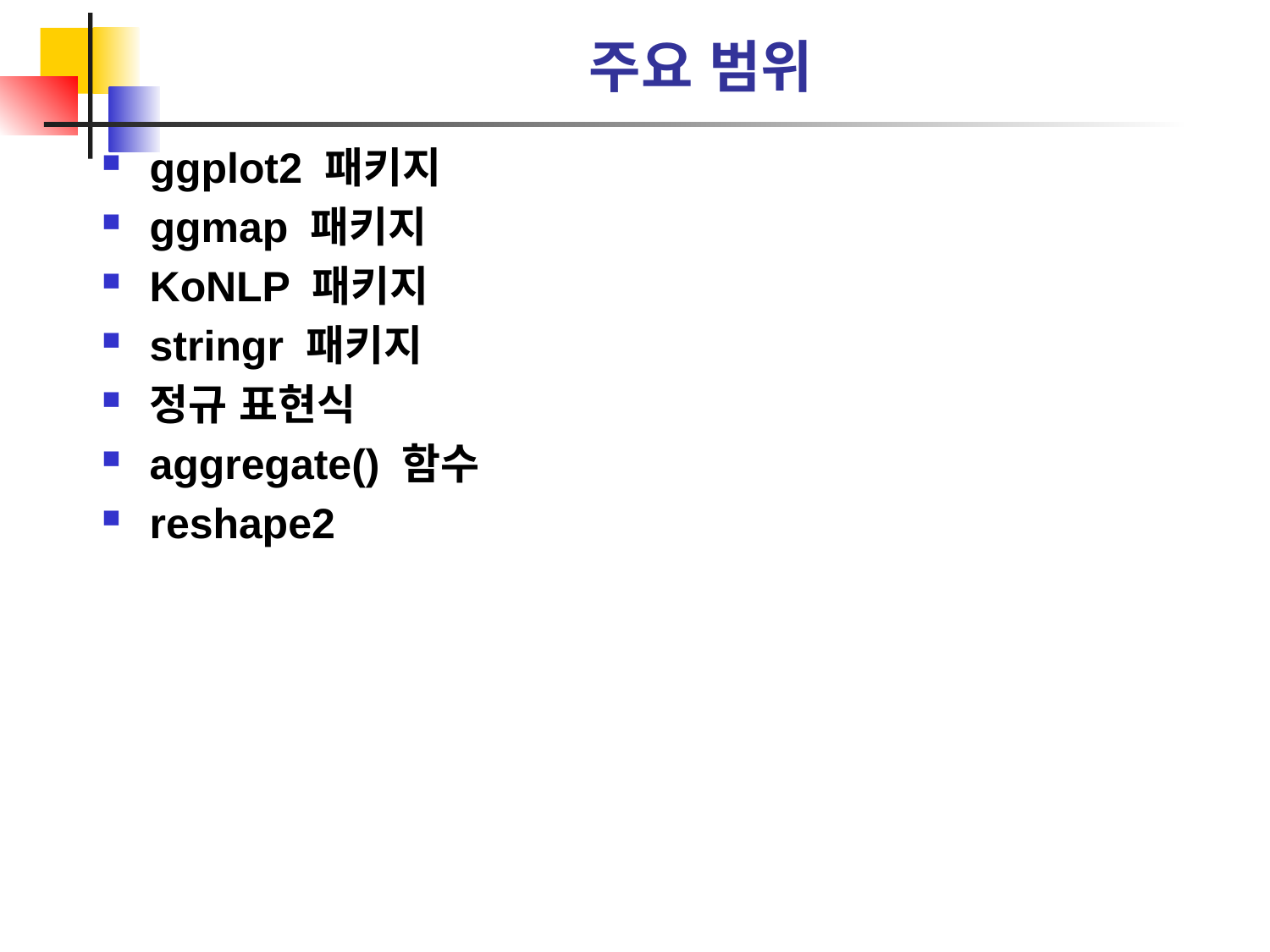

# 주요 범위
ggplot2 패키지
ggmap 패키지
KoNLP 패키지
stringr 패키지
정규 표현식
aggregate() 함수
reshape2